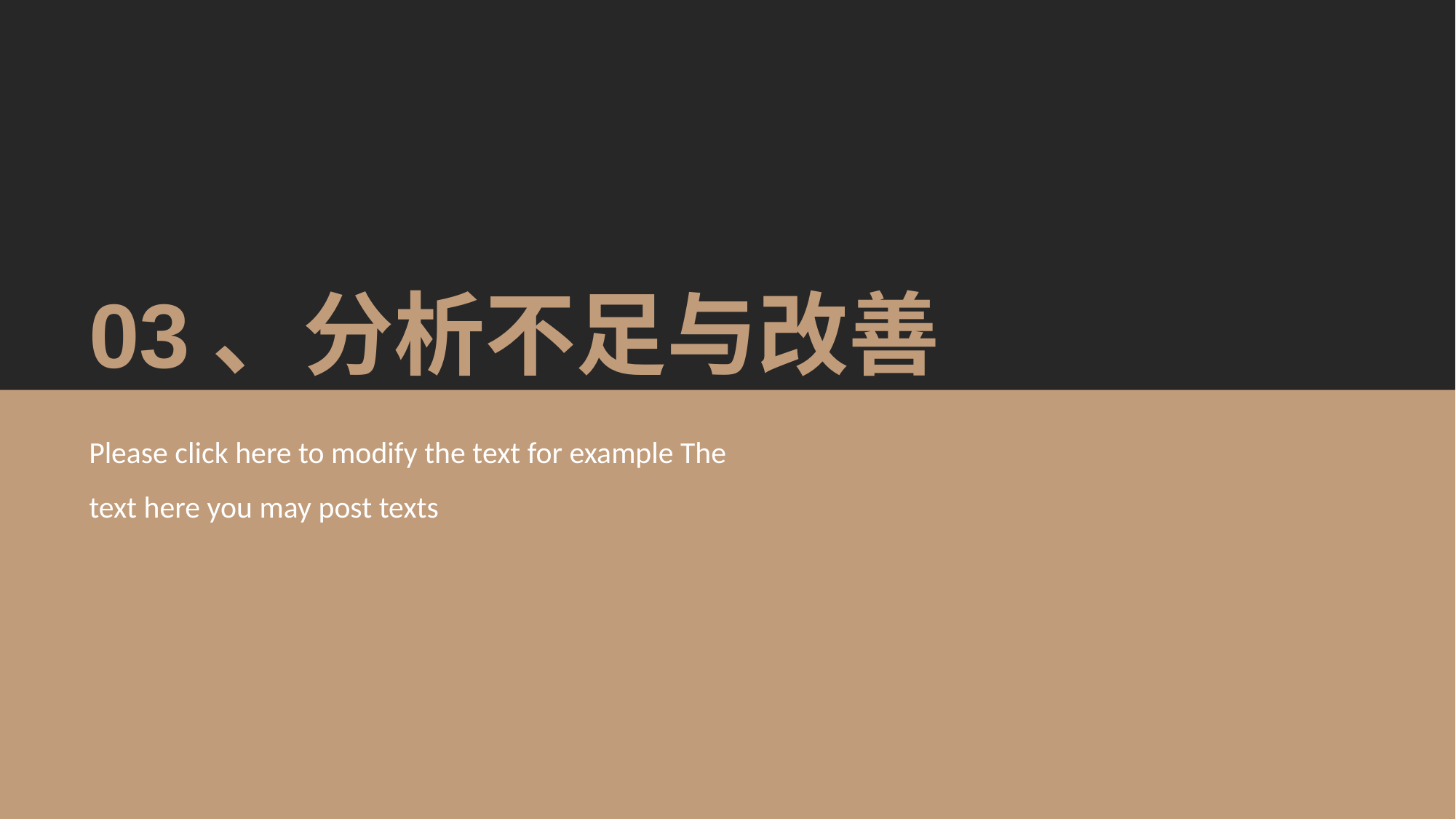

03、分析不足与改善

Please click here to modify the text for example The text here you may post texts